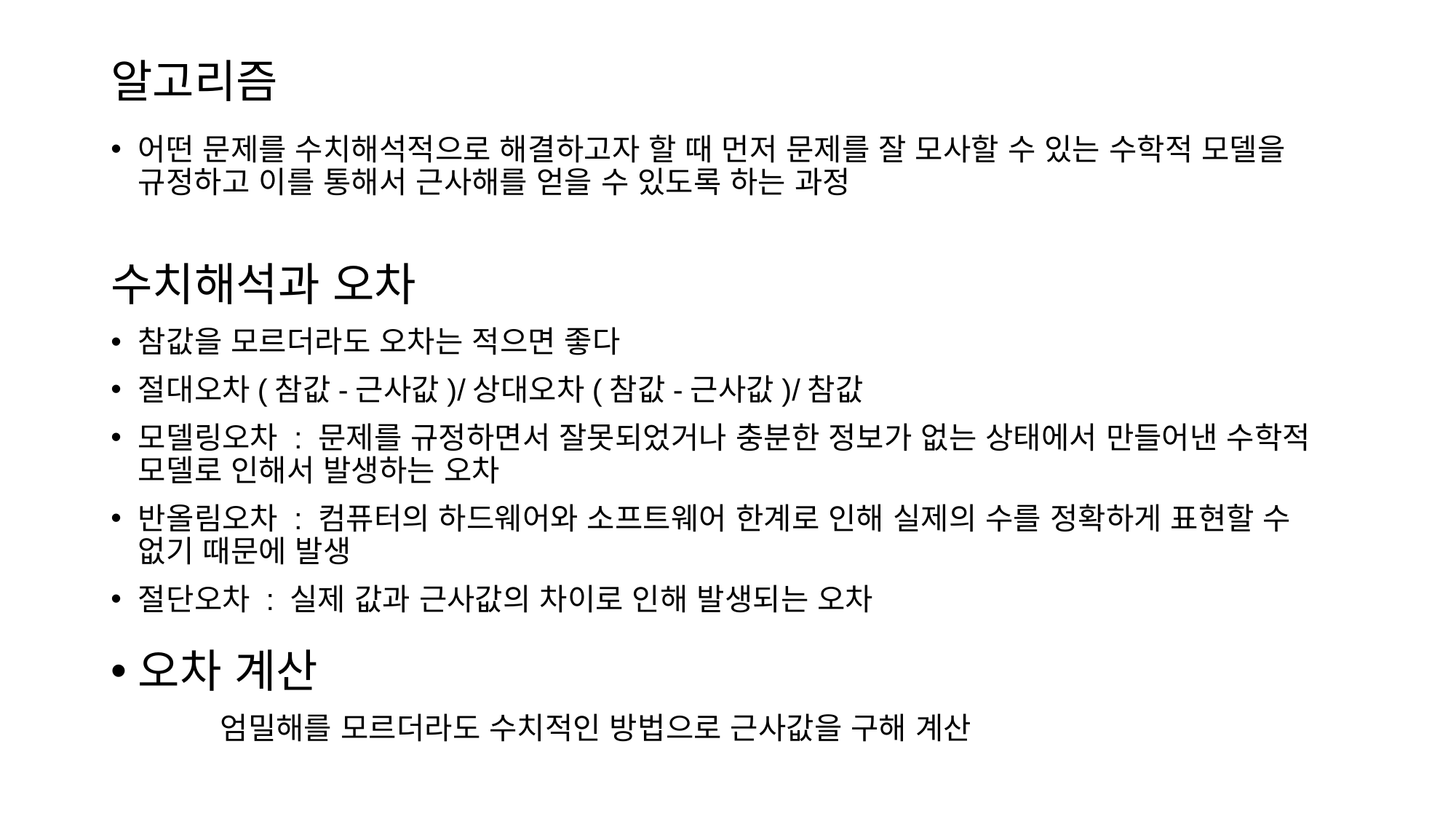

# 알고리즘
어떤 문제를 수치해석적으로 해결하고자 할 때 먼저 문제를 잘 모사할 수 있는 수학적 모델을 규정하고 이를 통해서 근사해를 얻을 수 있도록 하는 과정
수치해석과 오차
참값을 모르더라도 오차는 적으면 좋다
절대오차(참값-근사값)/상대오차(참값-근사값)/참값
모델링오차 : 문제를 규정하면서 잘못되었거나 충분한 정보가 없는 상태에서 만들어낸 수학적 모델로 인해서 발생하는 오차
반올림오차 : 컴퓨터의 하드웨어와 소프트웨어 한계로 인해 실제의 수를 정확하게 표현할 수 없기 때문에 발생
절단오차 : 실제 값과 근사값의 차이로 인해 발생되는 오차
오차 계산
	엄밀해를 모르더라도 수치적인 방법으로 근사값을 구해 계산